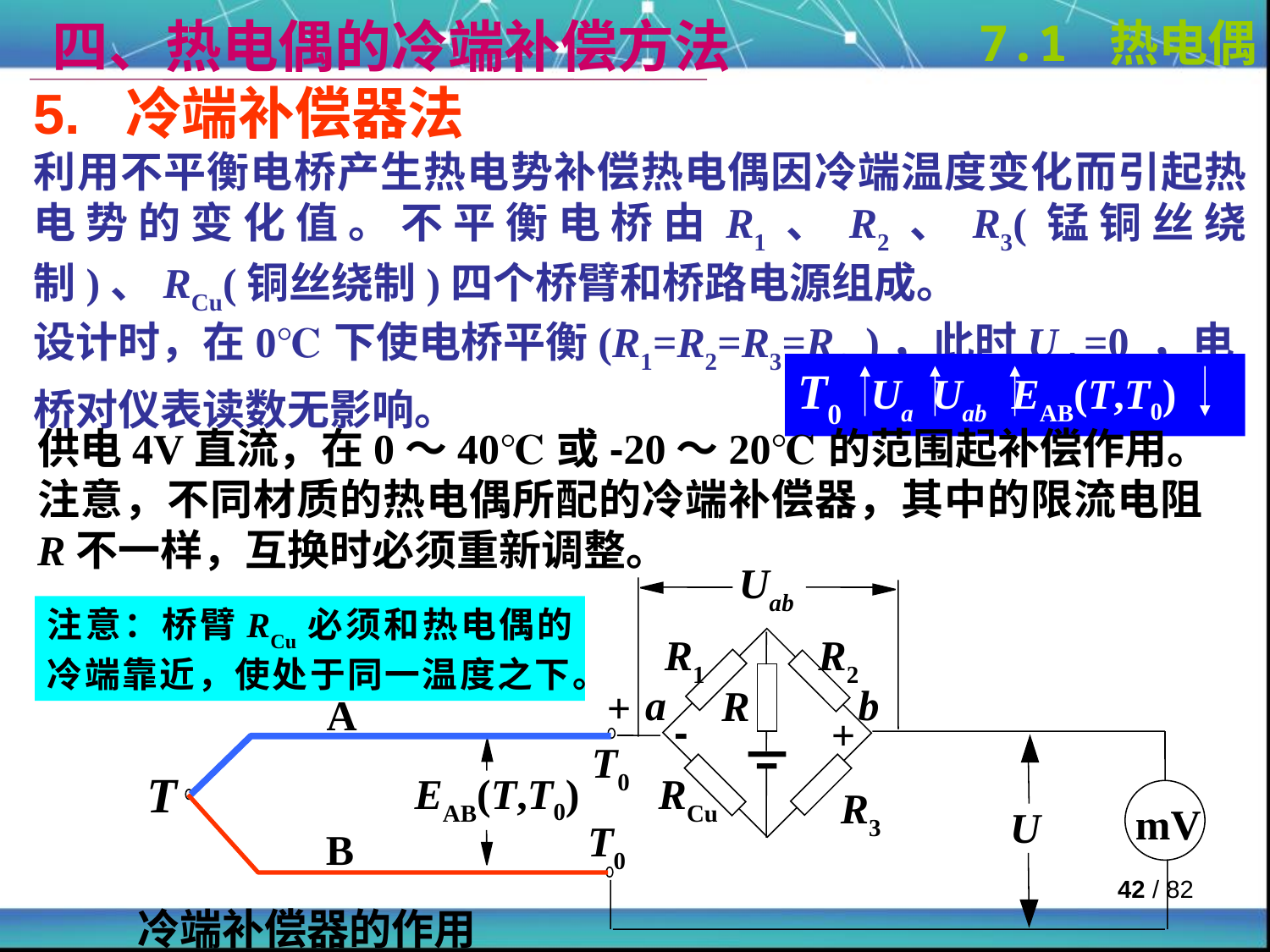

四、热电偶的冷端补偿方法
7.1 热电偶
5.  冷端补偿器法
利用不平衡电桥产生热电势补偿热电偶因冷端温度变化而引起热电势的变化值。不平衡电桥由R1、R2、R3(锰铜丝绕制)、RCu(铜丝绕制)四个桥臂和桥路电源组成。
设计时，在0℃下使电桥平衡(R1=R2=R3=RCu)，此时Uab=0 ，电桥对仪表读数无影响。

T0    Ua   Uab    EAB(T,T0)

供电4V直流，在0～40℃或-20～20℃的范围起补偿作用。
注意，不同材质的热电偶所配的冷端补偿器，其中的限流电阻R不一样，互换时必须重新调整。
Uab

注意：桥臂RCu必须和热电偶的冷端靠近，使处于同一温度之下。
R1

R2

a

b

R

+

A

-

+

T0

T

EAB(T,T0)

RCu

R3

mV

U

T0

B

42 / 82

冷端补偿器的作用